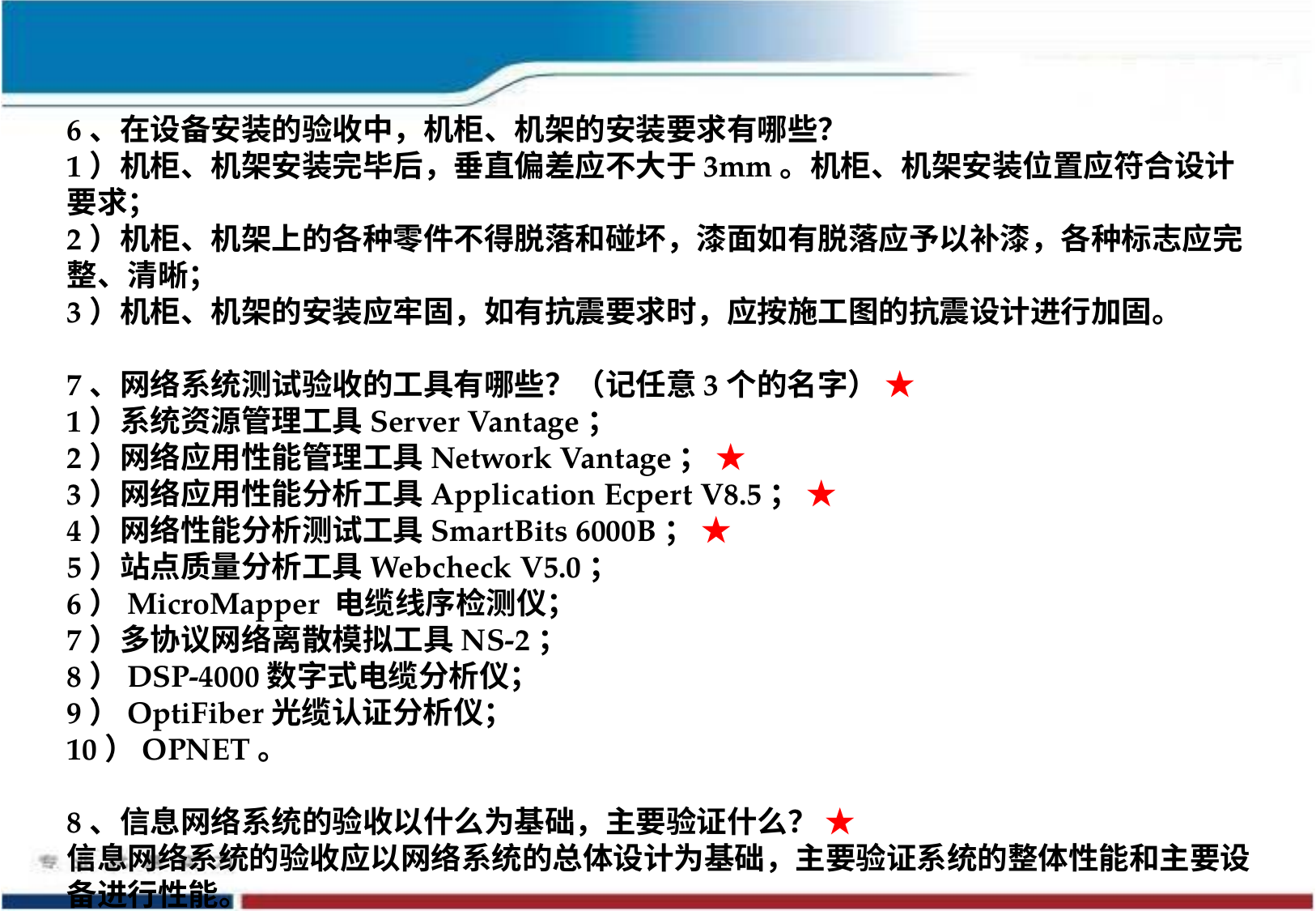

6、在设备安装的验收中，机柜、机架的安装要求有哪些？
1）机柜、机架安装完毕后，垂直偏差应不大于3mm。机柜、机架安装位置应符合设计要求；
2）机柜、机架上的各种零件不得脱落和碰坏，漆面如有脱落应予以补漆，各种标志应完整、清晰；
3）机柜、机架的安装应牢固，如有抗震要求时，应按施工图的抗震设计进行加固。

7、网络系统测试验收的工具有哪些？（记任意3个的名字） ★
1）系统资源管理工具Server Vantage；
2）网络应用性能管理工具Network Vantage； ★
3）网络应用性能分析工具Application Ecpert V8.5； ★
4）网络性能分析测试工具SmartBits 6000B； ★
5）站点质量分析工具Webcheck V5.0；
6）MicroMapper 电缆线序检测仪；
7）多协议网络离散模拟工具NS-2；
8）DSP-4000数字式电缆分析仪；
9）OptiFiber光缆认证分析仪；
10）OPNET。

8、信息网络系统的验收以什么为基础，主要验证什么？ ★
信息网络系统的验收应以网络系统的总体设计为基础，主要验证系统的整体性能和主要设备进行性能。